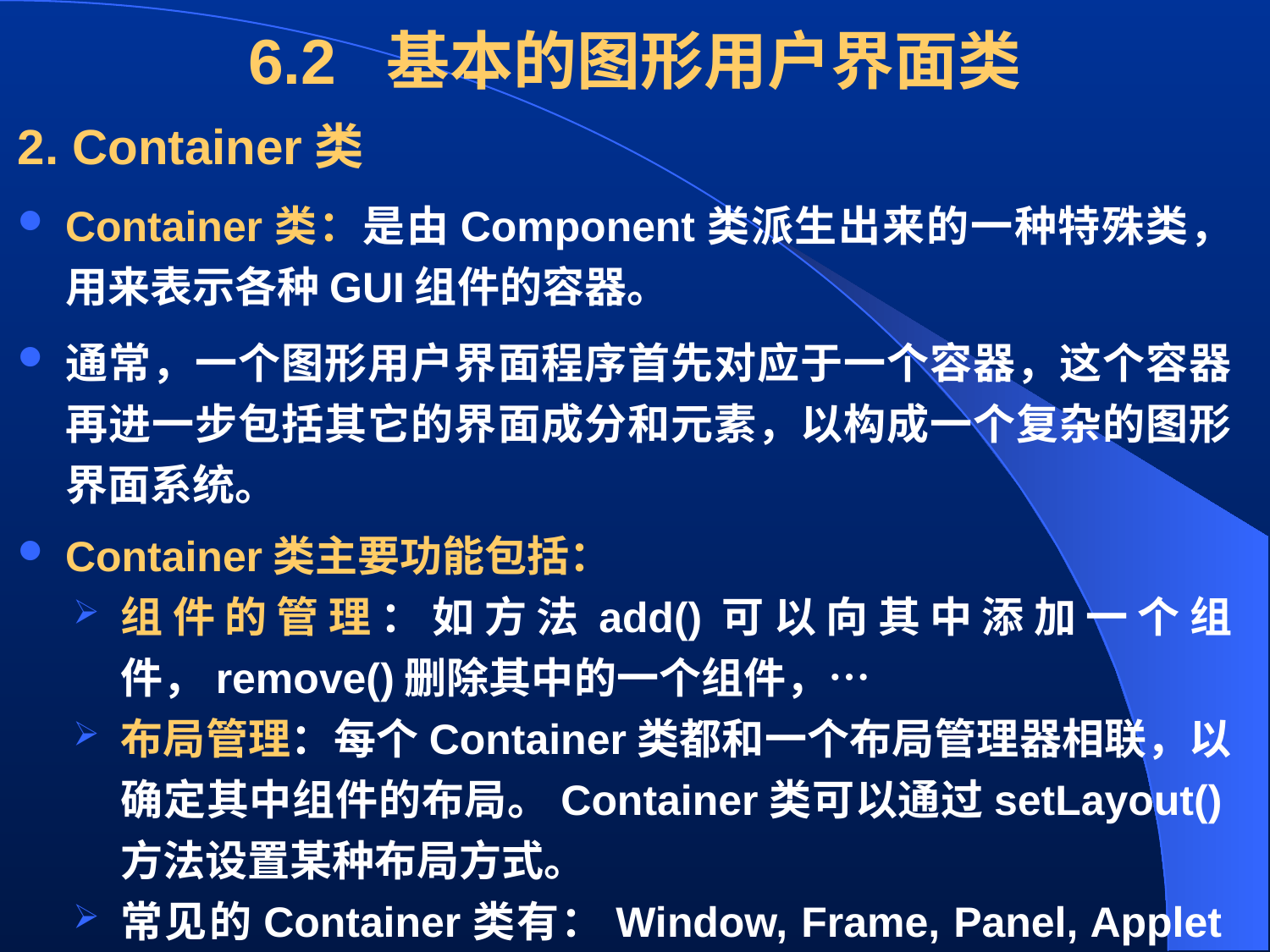

# 6.2  基本的图形用户界面类
2. Container类
Container类：是由Component类派生出来的一种特殊类，用来表示各种GUI组件的容器。
通常，一个图形用户界面程序首先对应于一个容器，这个容器再进一步包括其它的界面成分和元素，以构成一个复杂的图形界面系统。
Container类主要功能包括：
组件的管理：如方法add()可以向其中添加一个组件，remove()删除其中的一个组件，…
布局管理：每个Container类都和一个布局管理器相联，以确定其中组件的布局。Container类可以通过setLayout()方法设置某种布局方式。
常见的Container类有：Window, Frame, Panel, Applet等。